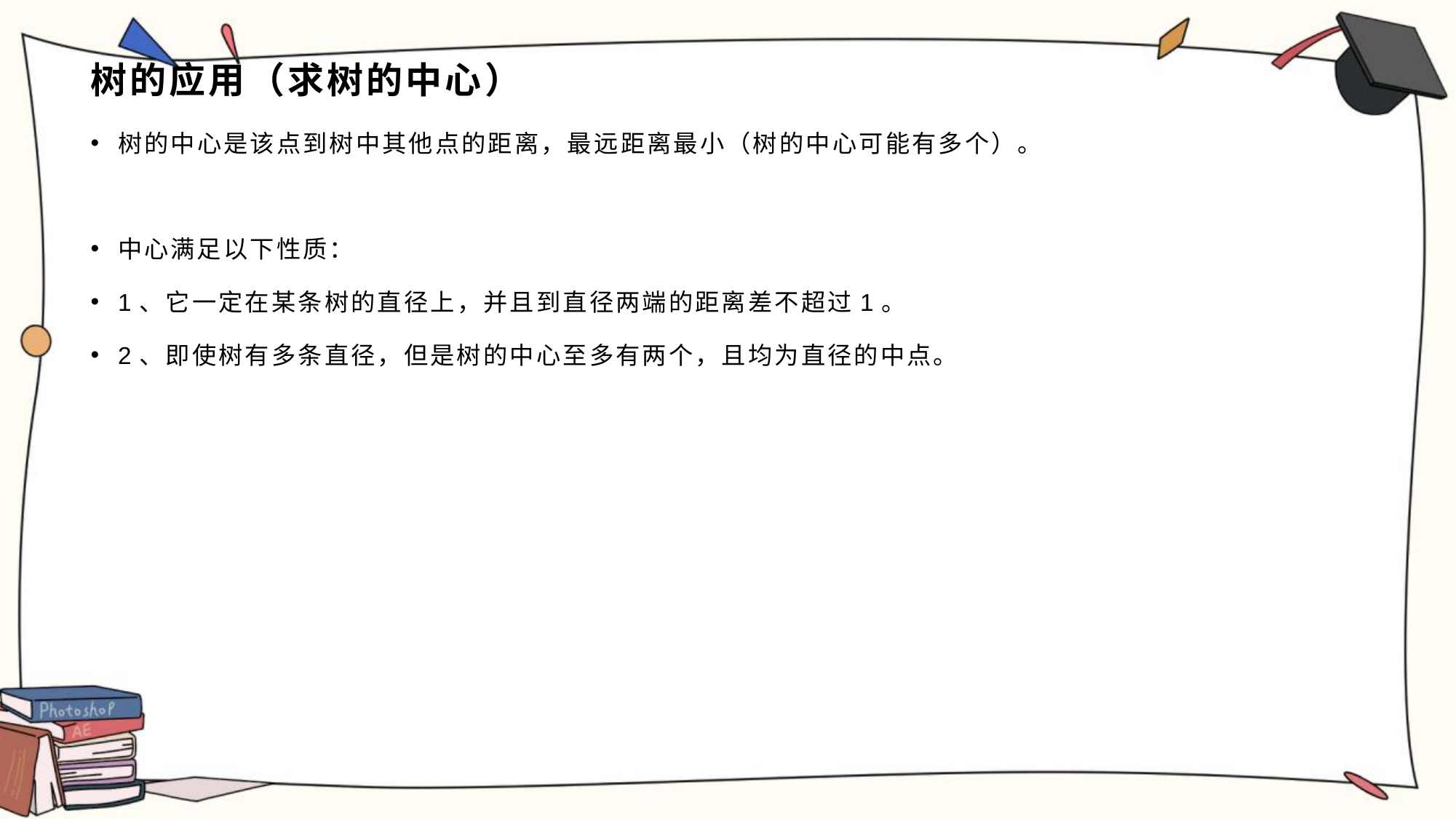

# 树的应用（求树的中心）
树的中心是该点到树中其他点的距离，最远距离最小（树的中心可能有多个）。

中心满足以下性质：
1、它一定在某条树的直径上，并且到直径两端的距离差不超过1。
2、即使树有多条直径，但是树的中心至多有两个，且均为直径的中点。